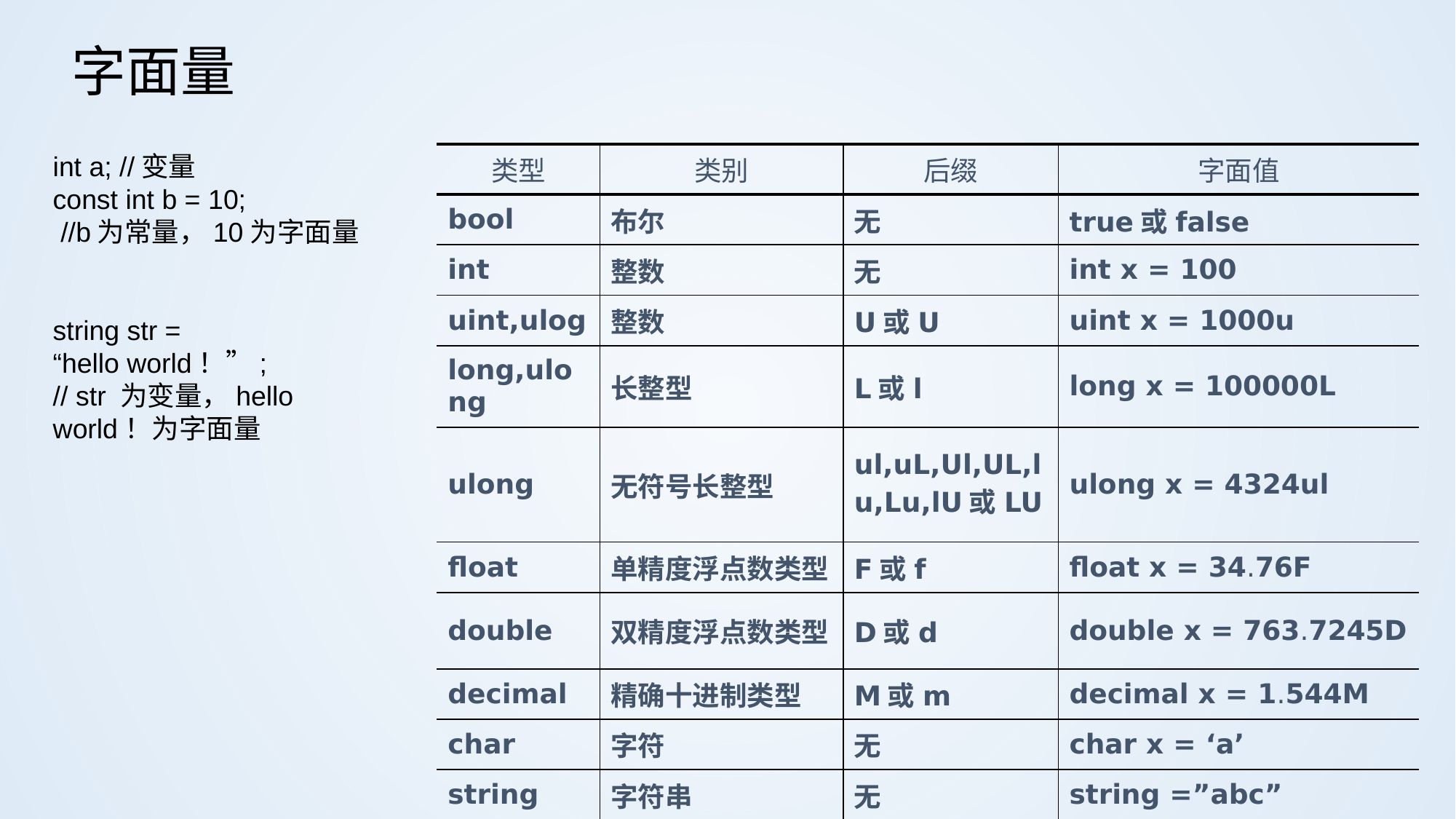

# 字面量
| 类型 | 类别 | 后缀 | 字面值 |
| --- | --- | --- | --- |
| bool | 布尔 | 无 | true或false |
| int | 整数 | 无 | int x = 100 |
| uint,ulog | 整数 | U或U | uint x = 1000u |
| long,ulong | 长整型 | L或l | long x = 100000L |
| ulong | 无符号长整型 | ul,uL,Ul,UL,lu,Lu,lU或LU | ulong x = 4324ul |
| float | 单精度浮点数类型 | F或f | float x = 34.76F |
| double | 双精度浮点数类型 | D或d | double x = 763.7245D |
| decimal | 精确十进制类型 | M或m | decimal x = 1.544M |
| char | 字符 | 无 | char x = ‘a’ |
| string | 字符串 | 无 | string =”abc” |
int a; //变量
const int b = 10;
 //b为常量，10为字面量

string str =
“hello world！”;
// str 为变量，hello world！为字面量